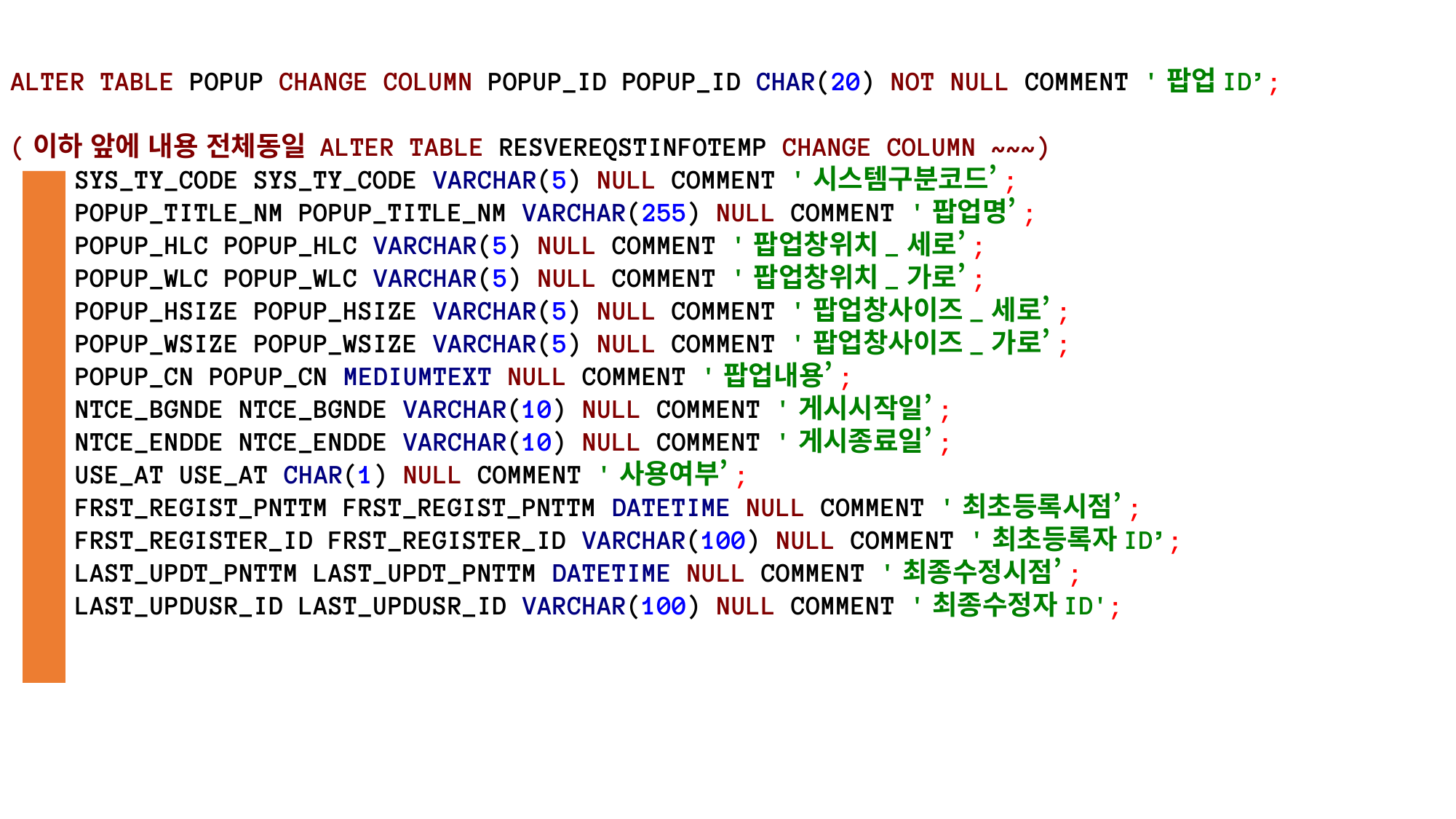

ALTER TABLE POPUP CHANGE COLUMN POPUP_ID POPUP_ID CHAR(20) NOT NULL COMMENT '팝업ID’;

   (이하 앞에 내용 전체동일 ALTER TABLE RESVEREQSTINFOTEMP CHANGE COLUMN ~~~)
	SYS_TY_CODE SYS_TY_CODE VARCHAR(5) NULL COMMENT '시스템구분코드’;
	POPUP_TITLE_NM POPUP_TITLE_NM VARCHAR(255) NULL COMMENT '팝업명’;
	POPUP_HLC POPUP_HLC VARCHAR(5) NULL COMMENT '팝업창위치_세로’;
	POPUP_WLC POPUP_WLC VARCHAR(5) NULL COMMENT '팝업창위치_가로’;
	POPUP_HSIZE POPUP_HSIZE VARCHAR(5) NULL COMMENT '팝업창사이즈_세로’;
	POPUP_WSIZE POPUP_WSIZE VARCHAR(5) NULL COMMENT '팝업창사이즈_가로’;
	POPUP_CN POPUP_CN MEDIUMTEXT NULL COMMENT '팝업내용’;
	NTCE_BGNDE NTCE_BGNDE VARCHAR(10) NULL COMMENT '게시시작일’;
	NTCE_ENDDE NTCE_ENDDE VARCHAR(10) NULL COMMENT '게시종료일’;
	USE_AT USE_AT CHAR(1) NULL COMMENT '사용여부’;
	FRST_REGIST_PNTTM FRST_REGIST_PNTTM DATETIME NULL COMMENT '최초등록시점’;
	FRST_REGISTER_ID FRST_REGISTER_ID VARCHAR(100) NULL COMMENT '최초등록자ID’;
	LAST_UPDT_PNTTM LAST_UPDT_PNTTM DATETIME NULL COMMENT '최종수정시점’;
	LAST_UPDUSR_ID LAST_UPDUSR_ID VARCHAR(100) NULL COMMENT '최종수정자ID';